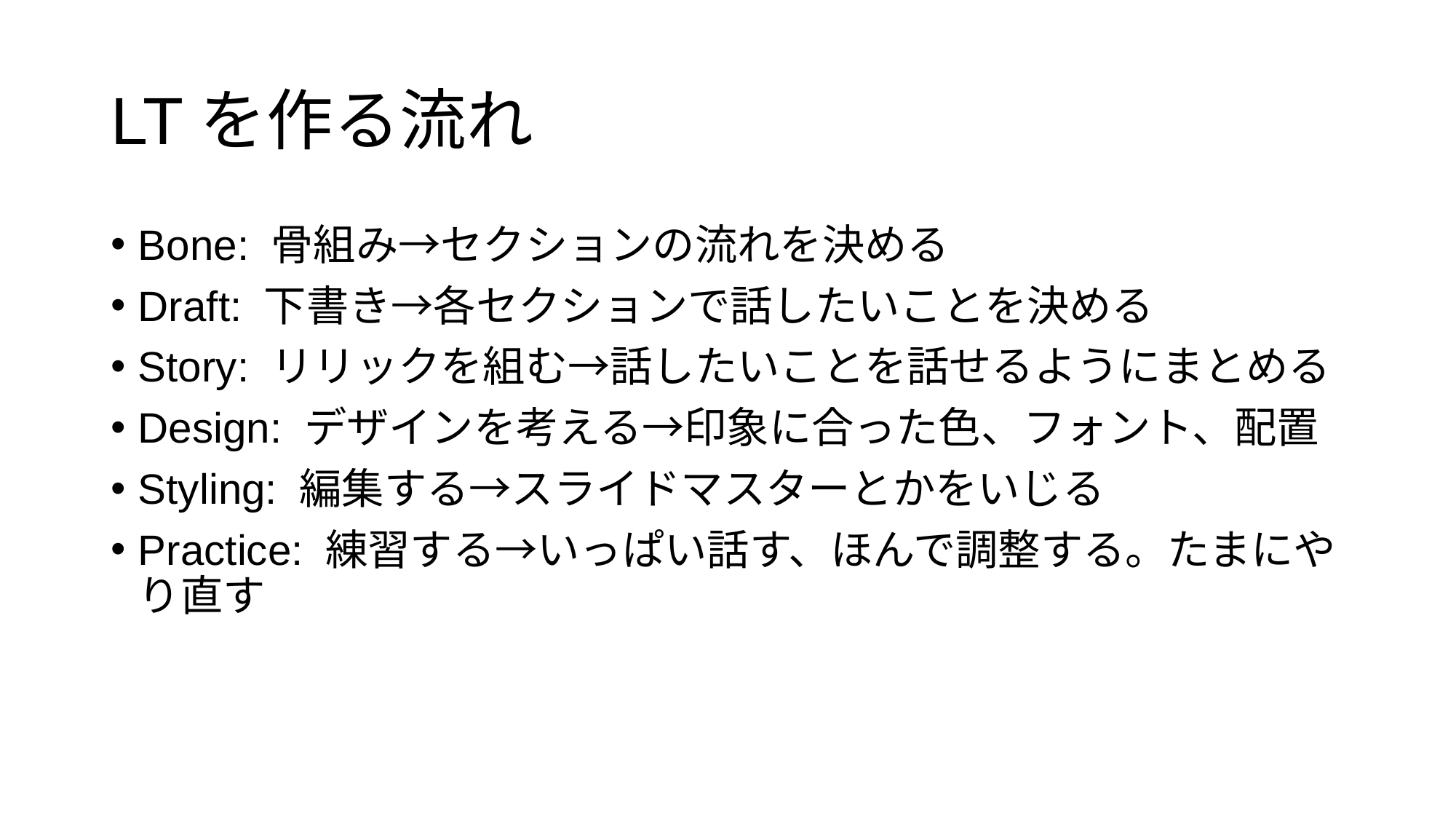

# LTを作る流れ
Bone: 骨組み→セクションの流れを決める
Draft: 下書き→各セクションで話したいことを決める
Story: リリックを組む→話したいことを話せるようにまとめる
Design: デザインを考える→印象に合った色、フォント、配置
Styling: 編集する→スライドマスターとかをいじる
Practice: 練習する→いっぱい話す、ほんで調整する。たまにやり直す